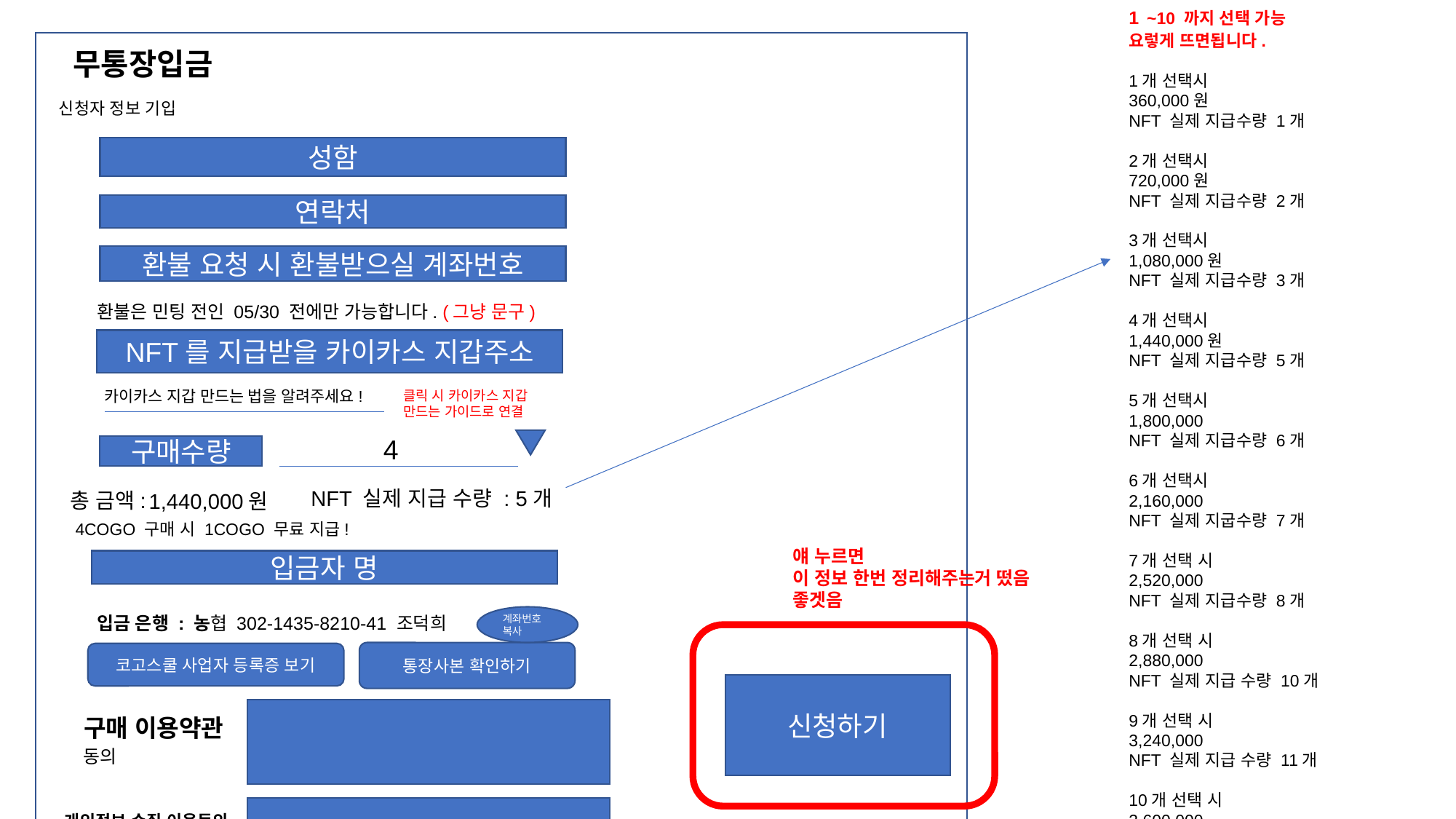

1 ~10 까지 선택 가능
요렇게 뜨면됩니다.

1개 선택시
360,000원
NFT 실제 지급수량 1개

2개 선택시
720,000원
NFT 실제 지급수량 2개

3개 선택시
1,080,000원
NFT 실제 지급수량 3개

4개 선택시
1,440,000원
NFT 실제 지급수량 5개

5개 선택시
1,800,000
NFT 실제 지급수량 6개
6개 선택시
2,160,000
NFT 실제 지굽수량 7개

7개 선택 시
2,520,000
NFT 실제 지급수량 8개

8개 선택 시
2,880,000
NFT 실제 지급 수량 10개

9개 선택 시
3,240,000
NFT 실제 지급 수량 11개

10개 선택 시
3,600,000
NFT 실제 지급 수량 12개

무통장입금
#
신청자 정보 기입
성함
연락처

환불 요청 시 환불받으실 계좌번호
환불은 민팅 전인 05/30 전에만 가능합니다. (그냥 문구)
NFT를 지급받을 카이카스 지갑주소
카이카스 지갑 만드는 법을 알려주세요!
클릭 시 카이카스 지갑 만드는 가이드로 연결
4

구매수량
NFT 실제 지급 수량 : 5개
총 금액:
1,440,000원
4COGO 구매 시 1COGO 무료 지급!
얘 누르면
이 정보 한번 정리해주는거 떴음 좋겟음
입금자 명
입금 은행 : 농협 302-1435-8210-41 조덕희

계좌번호 복사

통장사본 확인하기
코고스쿨 사업자 등록증 보기
신청하기

구매 이용약관

동의

개인정보 수집 이용동의
(선택)
동의 비동의